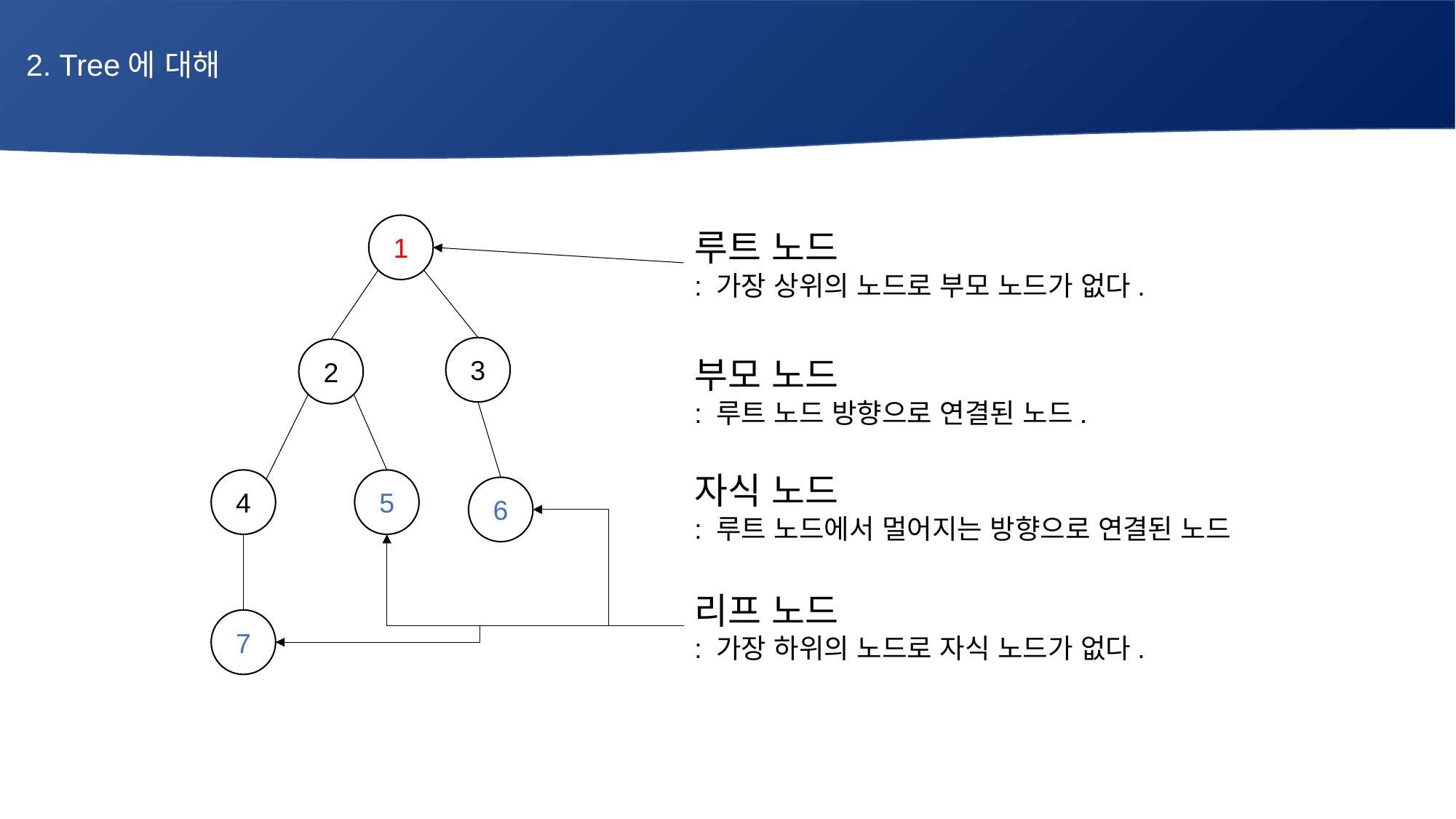

2. Tree에 대해
# 매주 1 과제 LV2
1
루트 노드
: 가장 상위의 노드로 부모 노드가 없다.
3
2
부모 노드
: 루트 노드 방향으로 연결된 노드.
자식 노드
: 루트 노드에서 멀어지는 방향으로 연결된 노드
4
5
6
리프 노드
: 가장 하위의 노드로 자식 노드가 없다.
7